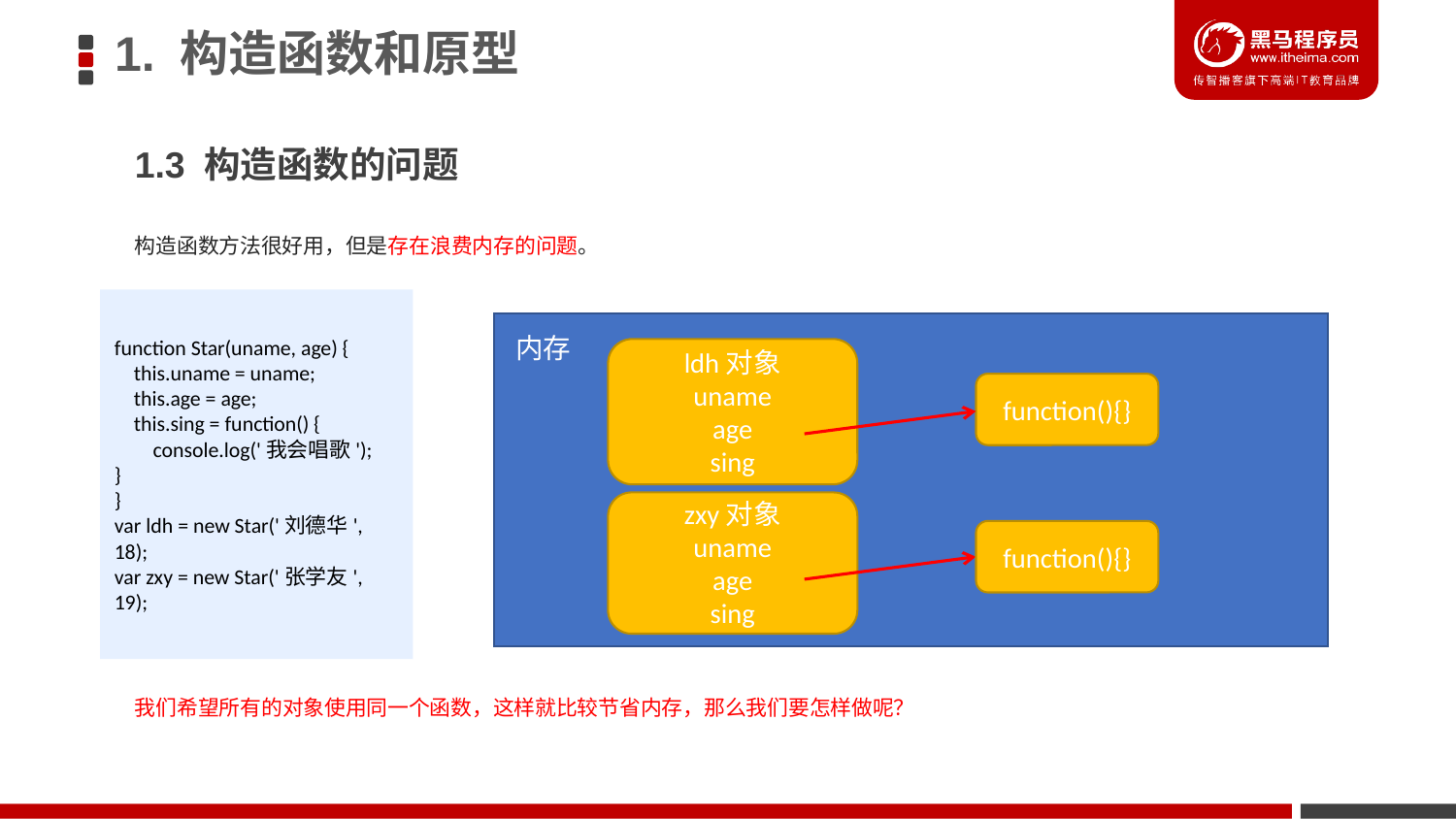

# 1. 构造函数和原型
1.3 构造函数的问题
构造函数方法很好用，但是存在浪费内存的问题。
function Star(uname, age) {
    this.uname = uname;
    this.age = age;
    this.sing = function() {
        console.log('我会唱歌');
}
}
var ldh = new Star('刘德华', 18);
var zxy = new Star('张学友', 19);

内存
ldh对象
uname
age
sing
function(){}
zxy对象
uname
age
sing
function(){}
我们希望所有的对象使用同一个函数，这样就比较节省内存，那么我们要怎样做呢？